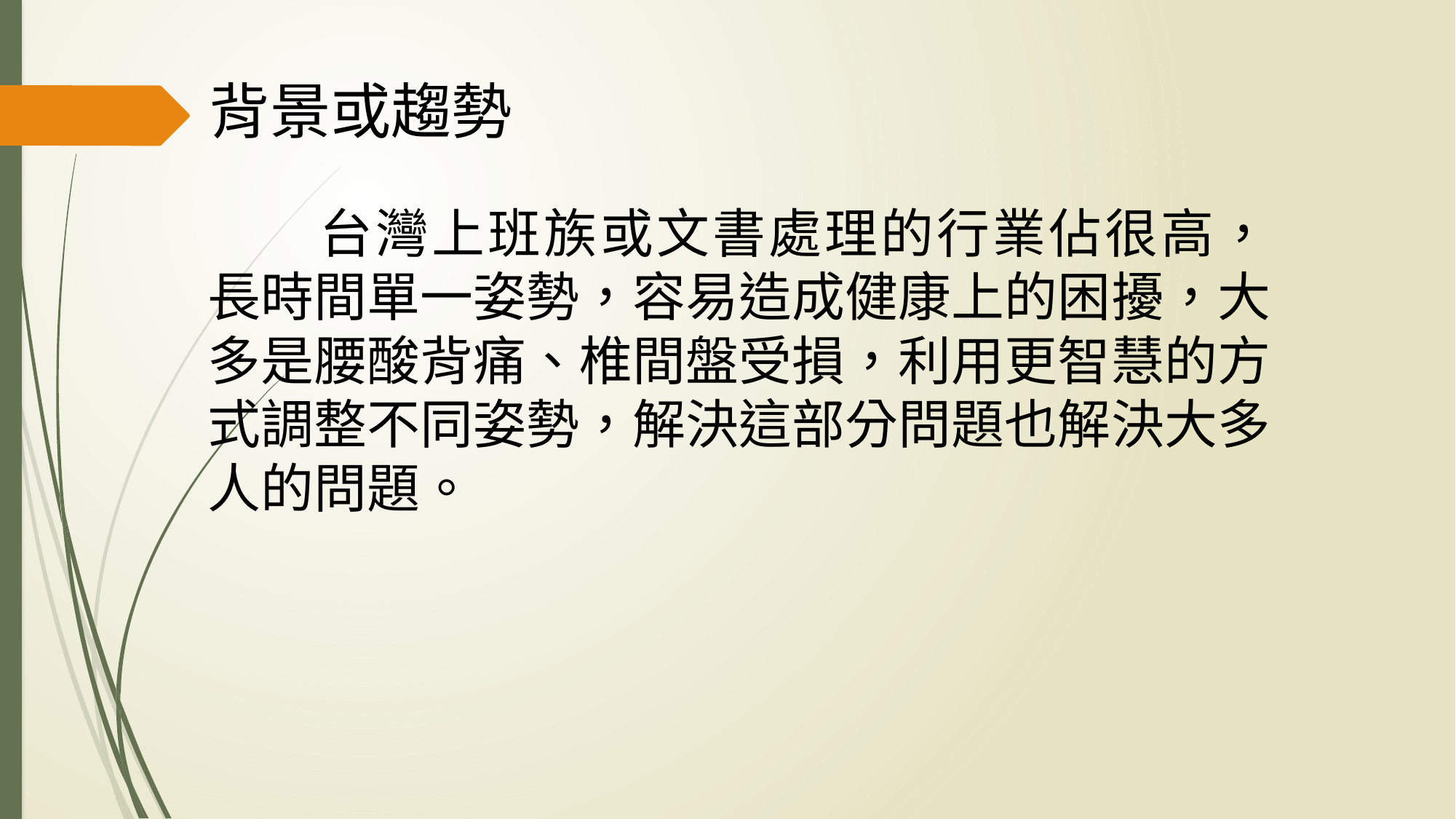

背景或趨勢
	台灣上班族或文書處理的行業佔很高，長時間單一姿勢，容易造成健康上的困擾，大多是腰酸背痛、椎間盤受損，利用更智慧的方式調整不同姿勢，解決這部分問題也解決大多人的問題。